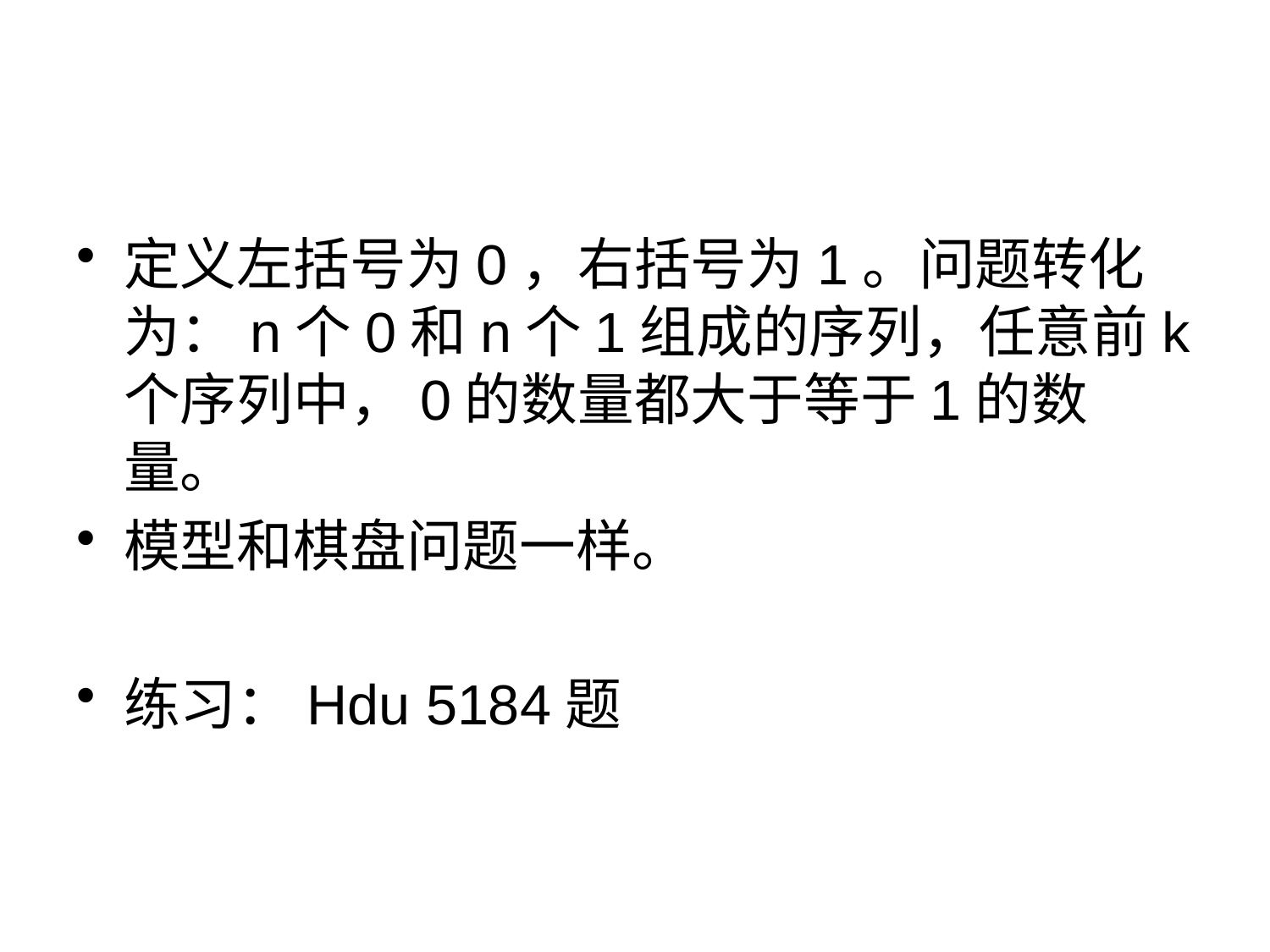

定义左括号为0，右括号为1。问题转化为：n个0和n个1组成的序列，任意前k个序列中，0的数量都大于等于1的数量。
模型和棋盘问题一样。

练习：Hdu 5184题